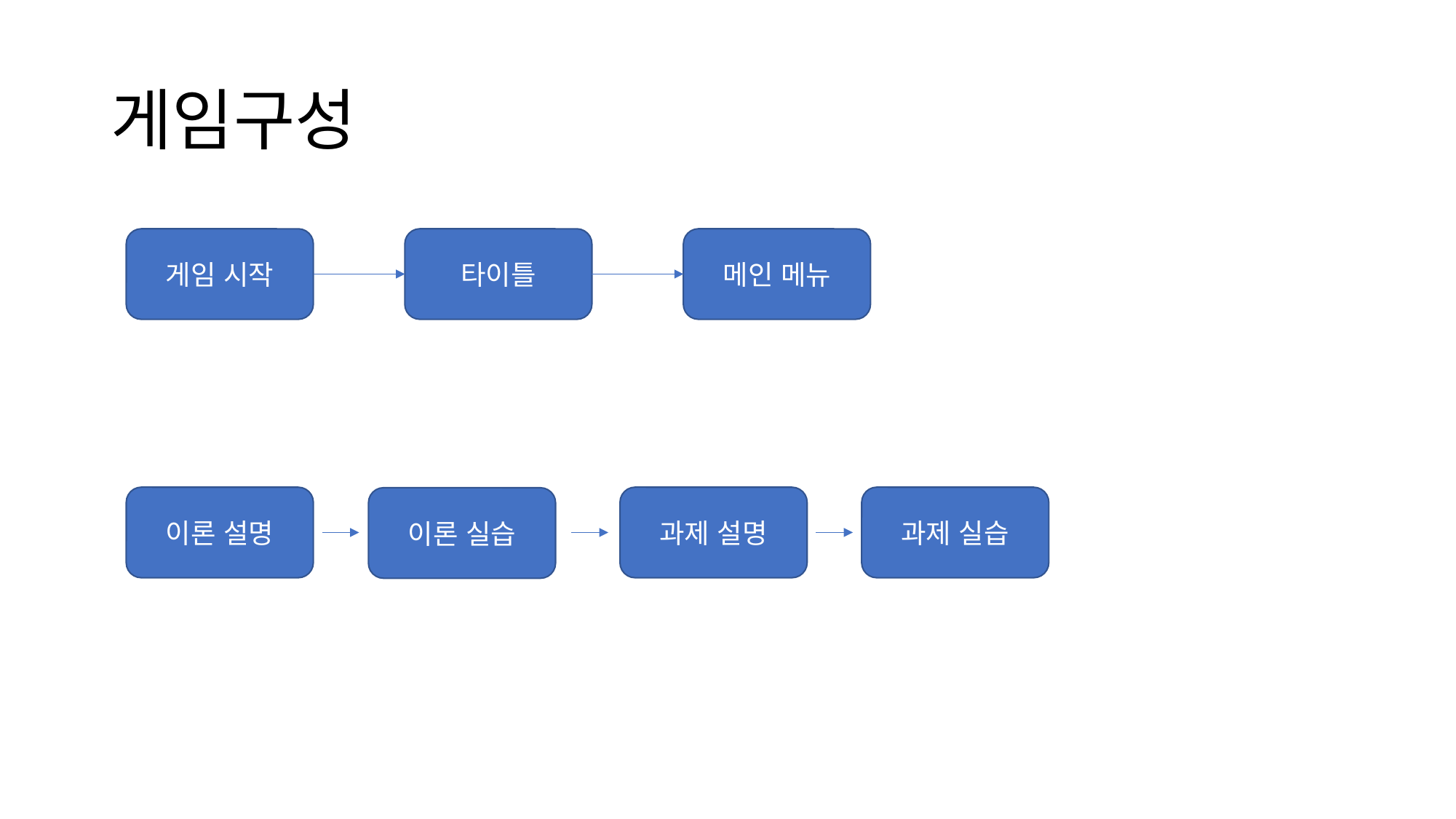

# 게임구성
게임 시작
타이틀
메인 메뉴
이론 설명
과제 설명
과제 실습
이론 실습